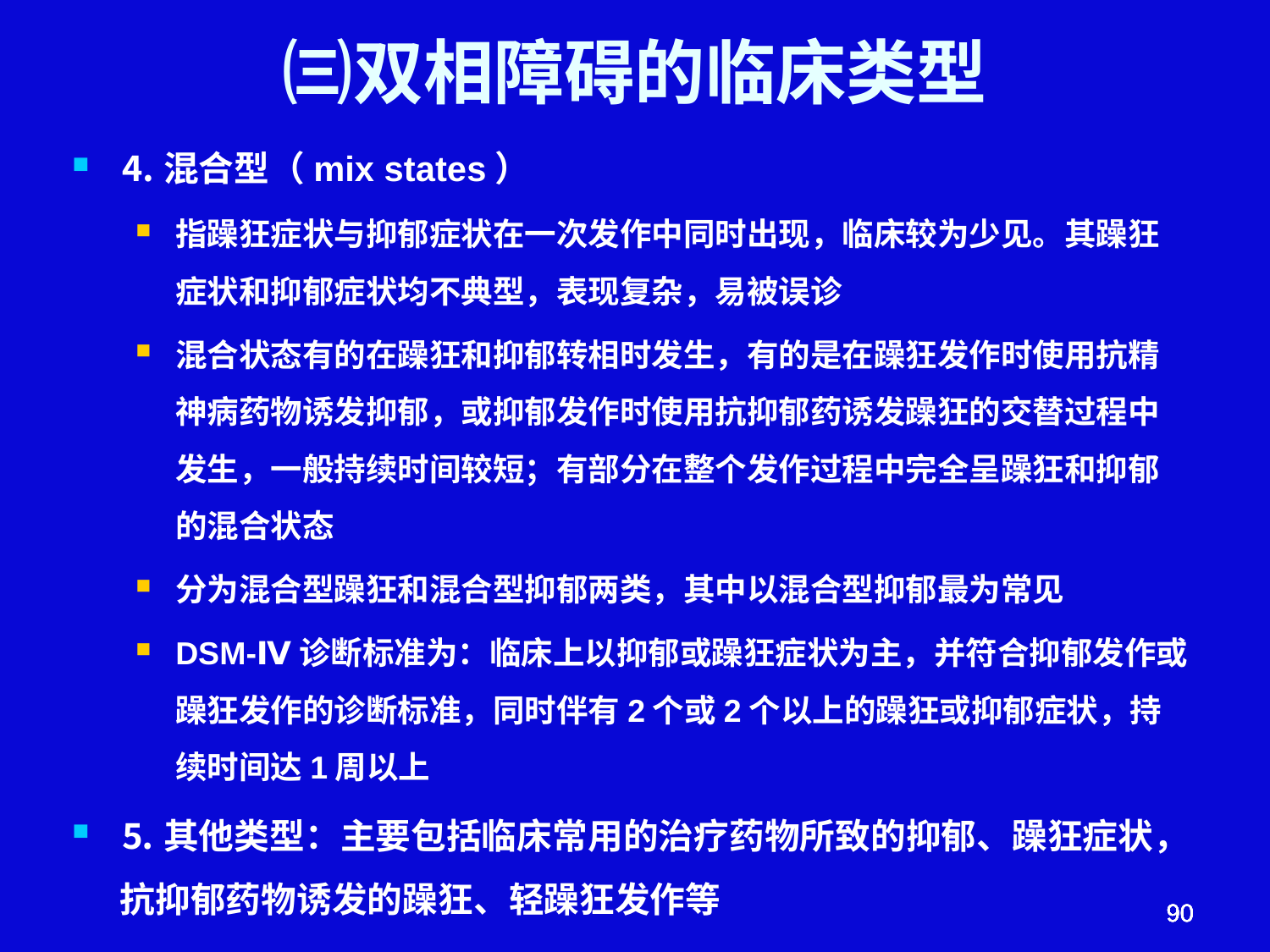

# ㈢双相障碍的临床类型
⒋混合型（mix states）
指躁狂症状与抑郁症状在一次发作中同时出现，临床较为少见。其躁狂症状和抑郁症状均不典型，表现复杂，易被误诊
混合状态有的在躁狂和抑郁转相时发生，有的是在躁狂发作时使用抗精神病药物诱发抑郁，或抑郁发作时使用抗抑郁药诱发躁狂的交替过程中发生，一般持续时间较短；有部分在整个发作过程中完全呈躁狂和抑郁的混合状态
分为混合型躁狂和混合型抑郁两类，其中以混合型抑郁最为常见
DSM-Ⅳ诊断标准为：临床上以抑郁或躁狂症状为主，并符合抑郁发作或躁狂发作的诊断标准，同时伴有2个或2个以上的躁狂或抑郁症状，持续时间达1周以上
⒌其他类型：主要包括临床常用的治疗药物所致的抑郁、躁狂症状，抗抑郁药物诱发的躁狂、轻躁狂发作等
90
90
90
90
90
90